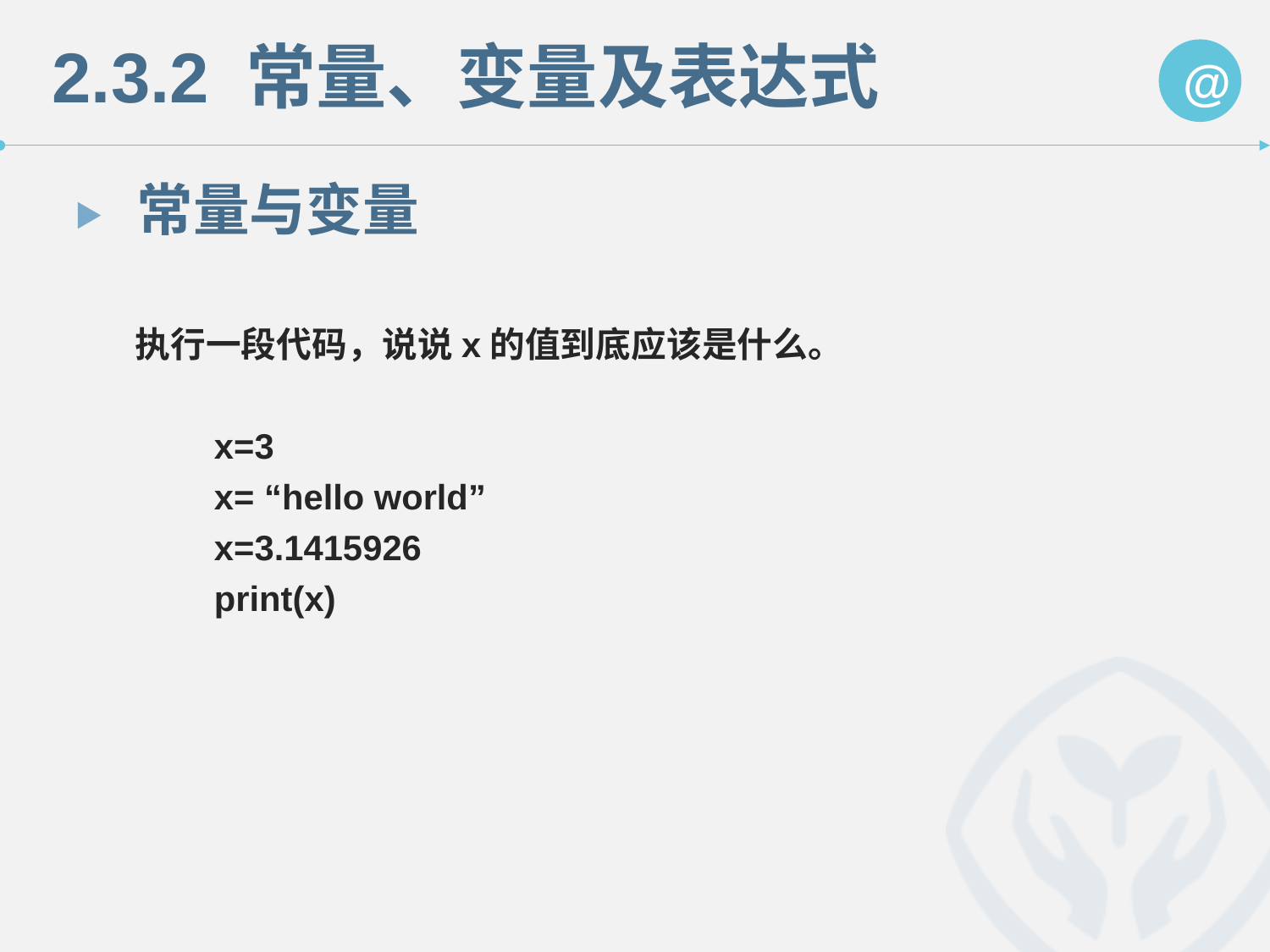

常量与变量

执行一段代码，说说x的值到底应该是什么。

　　x=3
　　x= “hello world”
　　x=3.1415926
　　print(x)